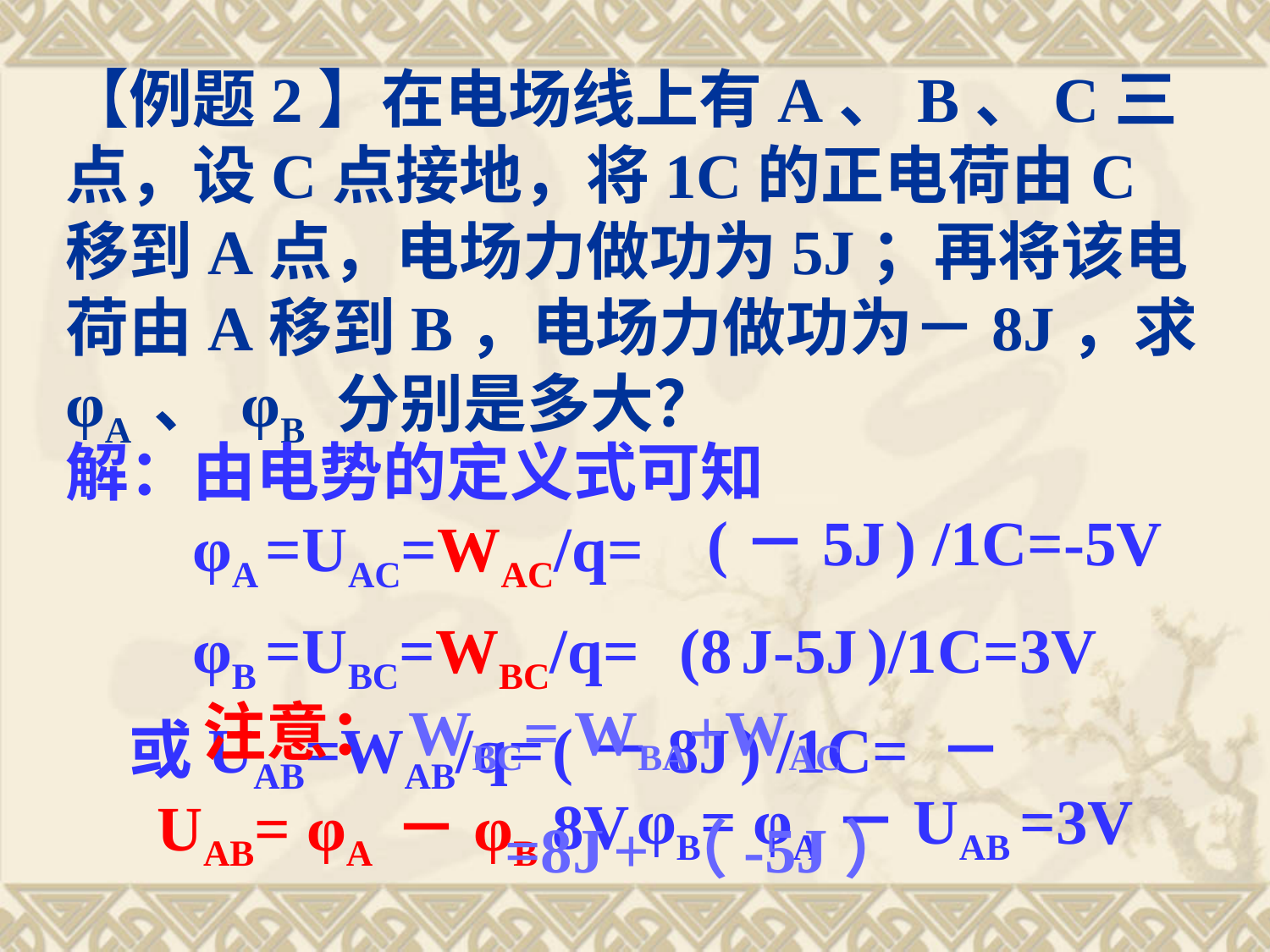

【例题2】在电场线上有A、B、C三点，设C点接地，将1C的正电荷由C移到A点，电场力做功为5J；再将该电荷由A移到B，电场力做功为－8J，求φA 、 φB 分别是多大？
解：由电势的定义式可知     	                  	φA =UAC=WAC/q=
(－5J ) /1C=-5V
	φB =UBC=WBC/q=
(8 J-5J )/1C=3V
注意：WBC= WBA+WAC
                   =8J +（-5J）
或UAB=WAB/q=
(－8J ) /1C= －8V
φB= φA－UAB =3V
UAB= φA －φB